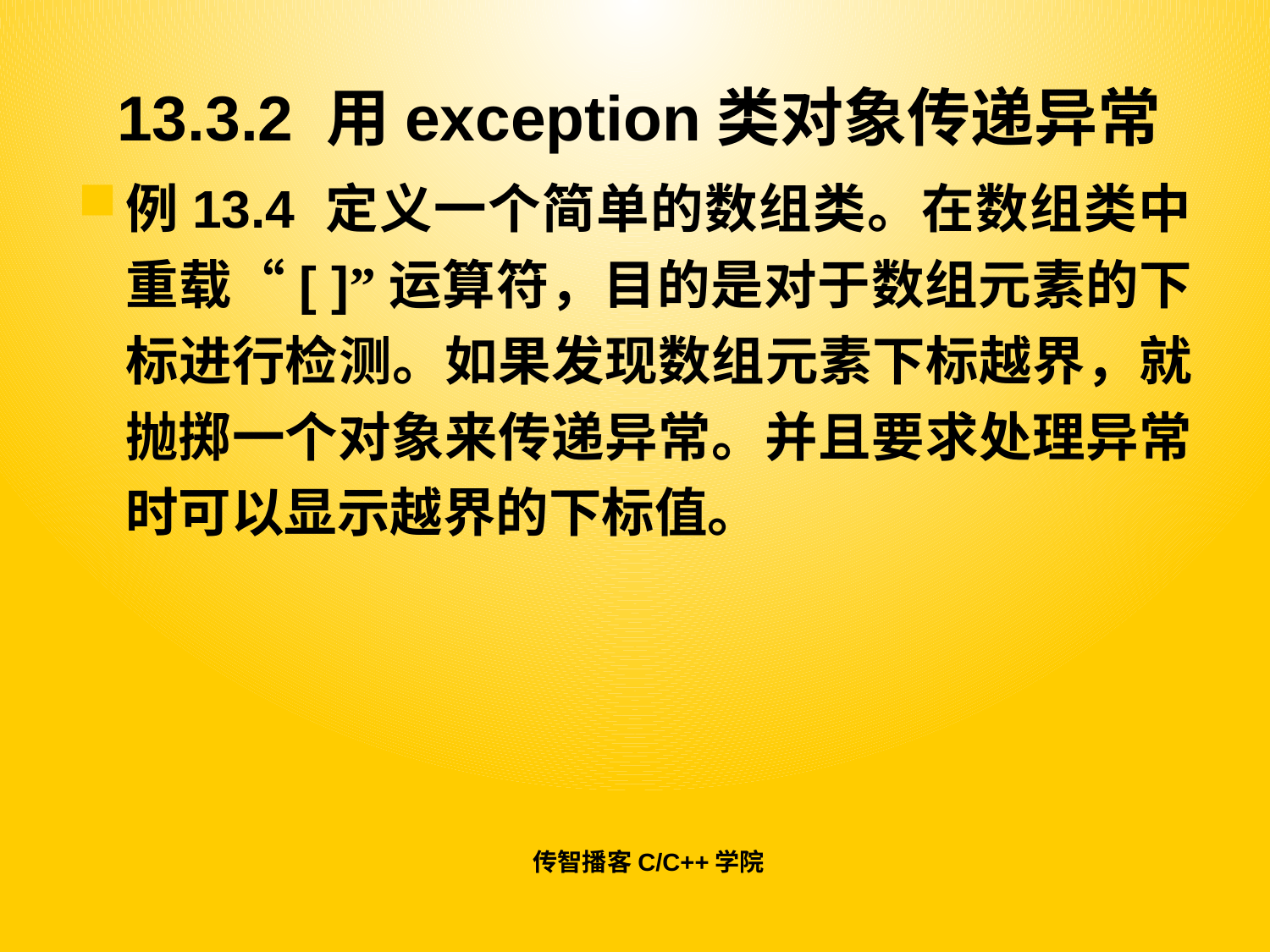

# 13.3.2 用exception类对象传递异常
例13.4 定义一个简单的数组类。在数组类中重载“[ ]”运算符，目的是对于数组元素的下标进行检测。如果发现数组元素下标越界，就抛掷一个对象来传递异常。并且要求处理异常时可以显示越界的下标值。
传智播客C/C++学院